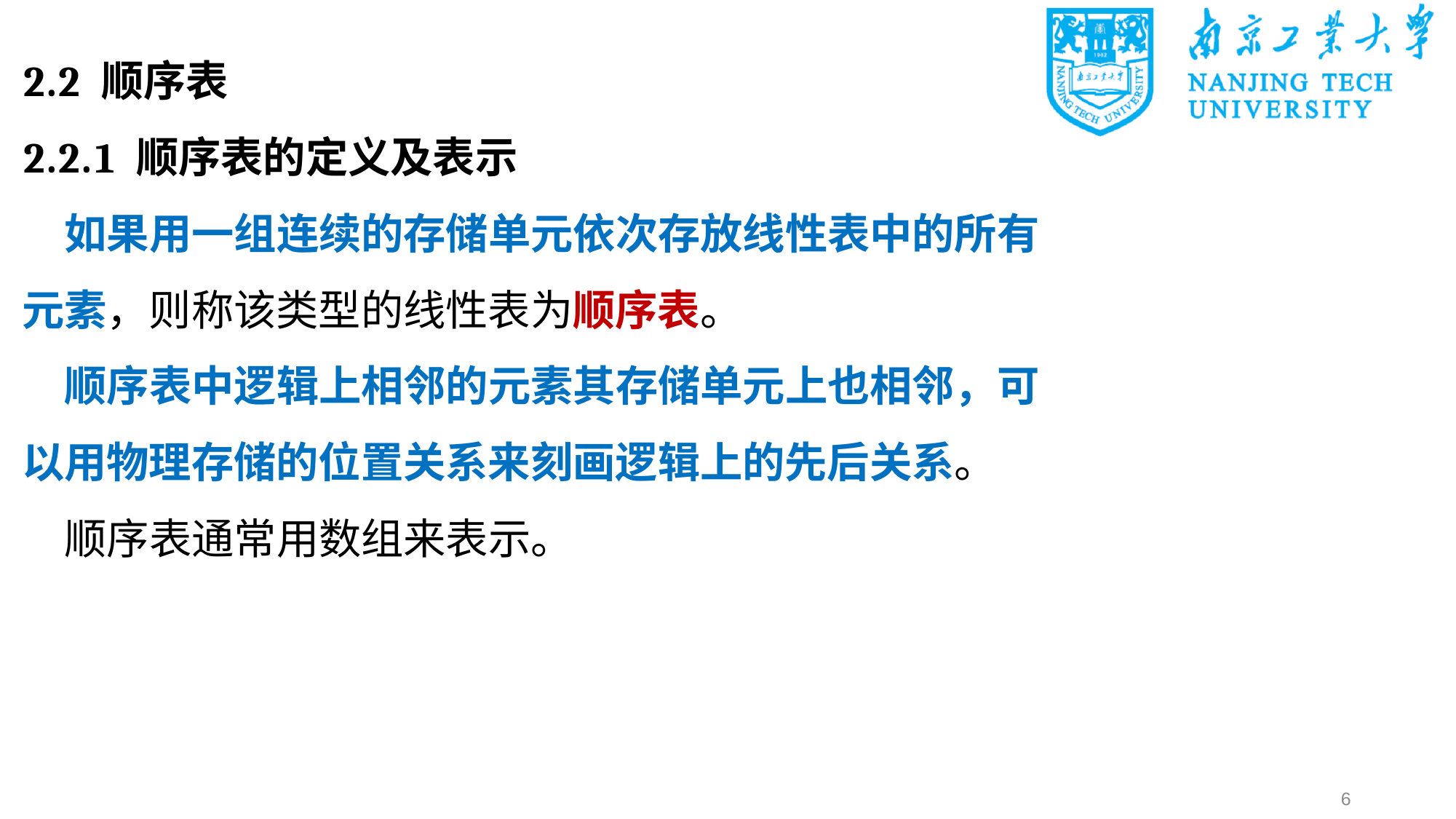

2.2 顺序表
2.2.1 顺序表的定义及表示
如果用一组连续的存储单元依次存放线性表中的所有元素，则称该类型的线性表为顺序表。
顺序表中逻辑上相邻的元素其存储单元上也相邻，可以用物理存储的位置关系来刻画逻辑上的先后关系。
顺序表通常用数组来表示。
6